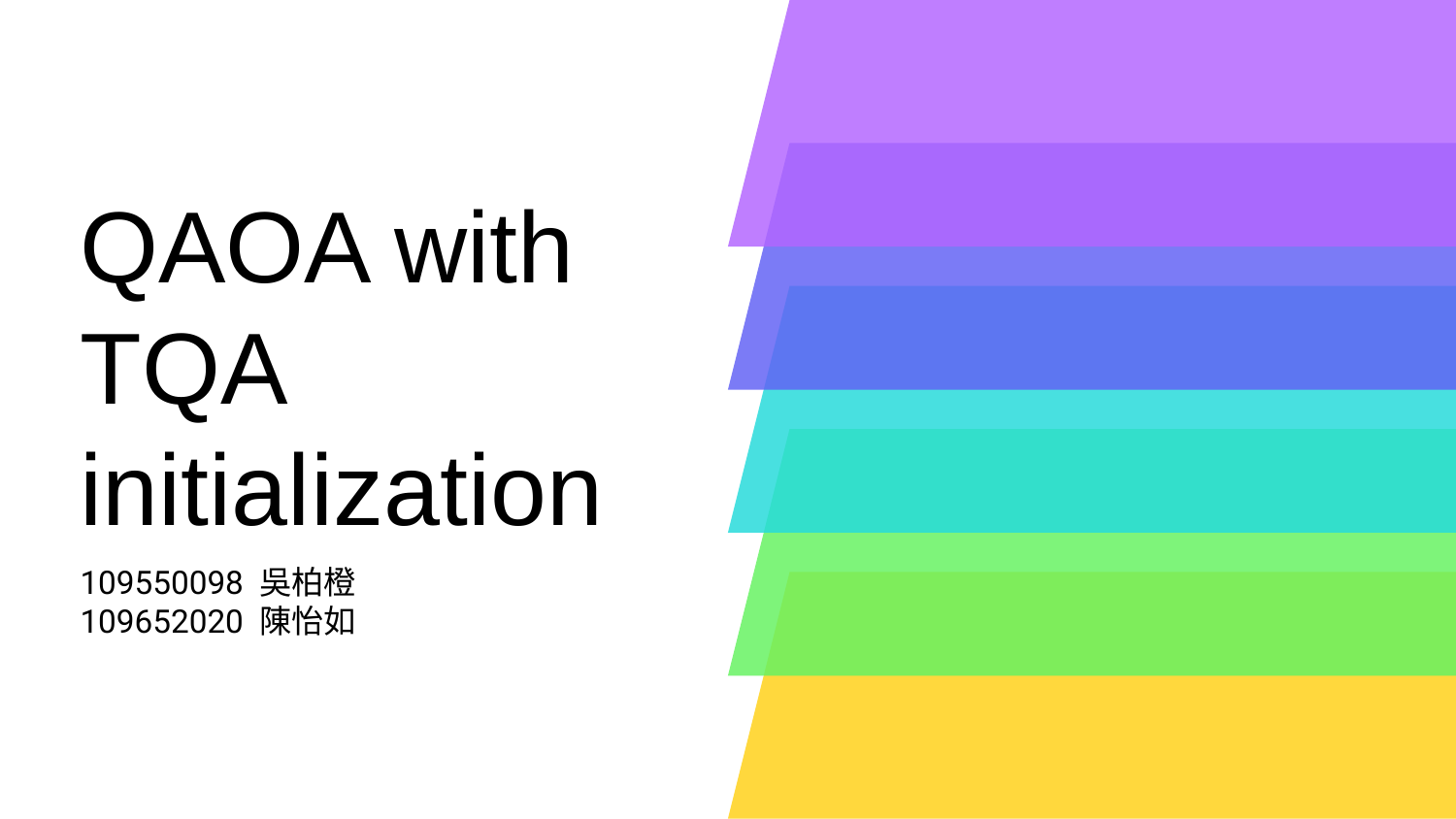

# QAOA with TQA initialization
109550098 吳柏橙
109652020 陳怡如